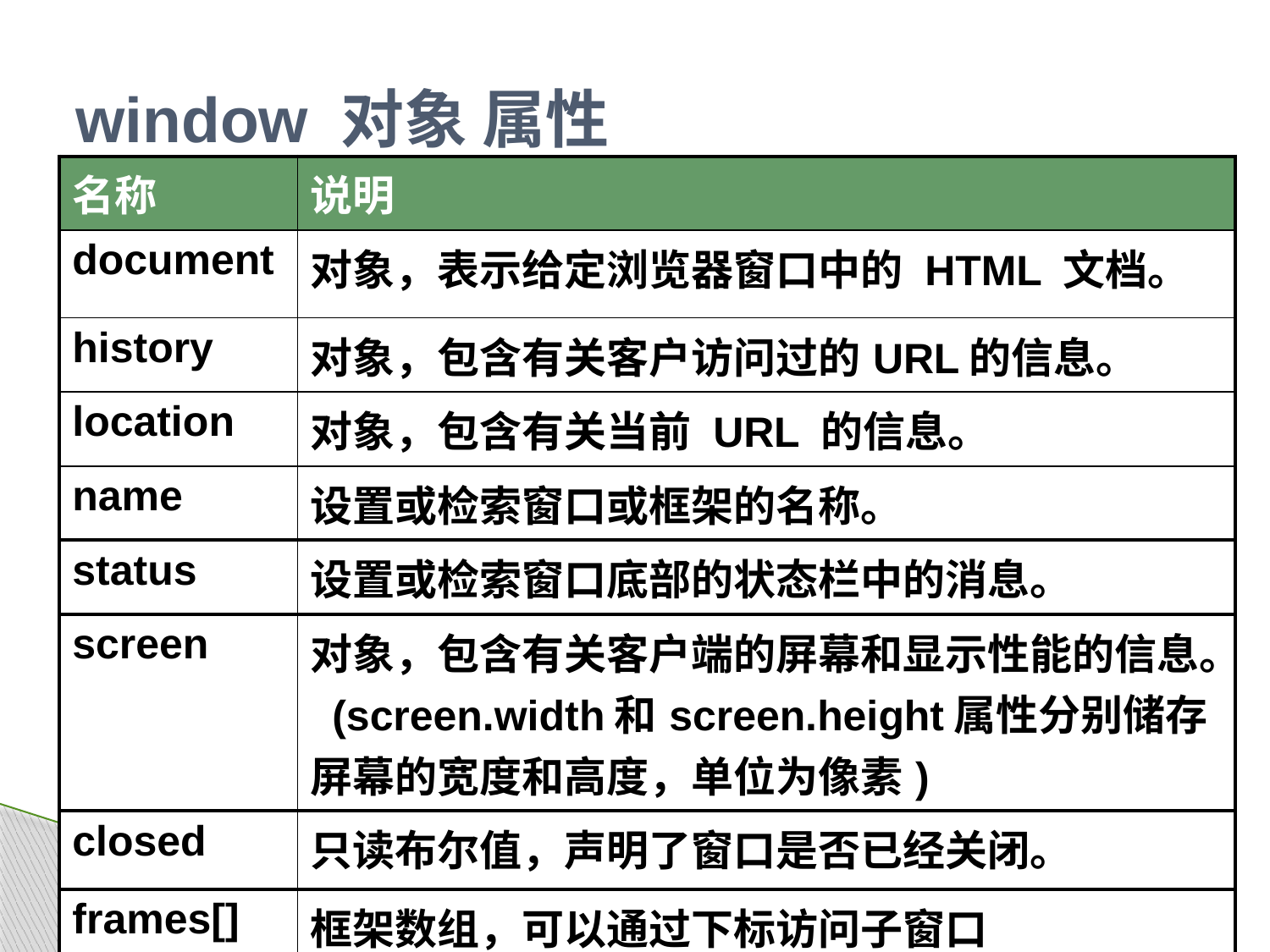

# window 对象 属性
| 名称 | 说明 |
| --- | --- |
| document | 对象，表示给定浏览器窗口中的 HTML 文档。 |
| history | 对象，包含有关客户访问过的URL的信息。 |
| location | 对象，包含有关当前 URL 的信息。 |
| name | 设置或检索窗口或框架的名称。 |
| status | 设置或检索窗口底部的状态栏中的消息。 |
| screen | 对象，包含有关客户端的屏幕和显示性能的信息。 (screen.width和screen.height属性分别储存屏幕的宽度和高度，单位为像素) |
| closed | 只读布尔值，声明了窗口是否已经关闭。 |
| frames[] | 框架数组，可以通过下标访问子窗口 |